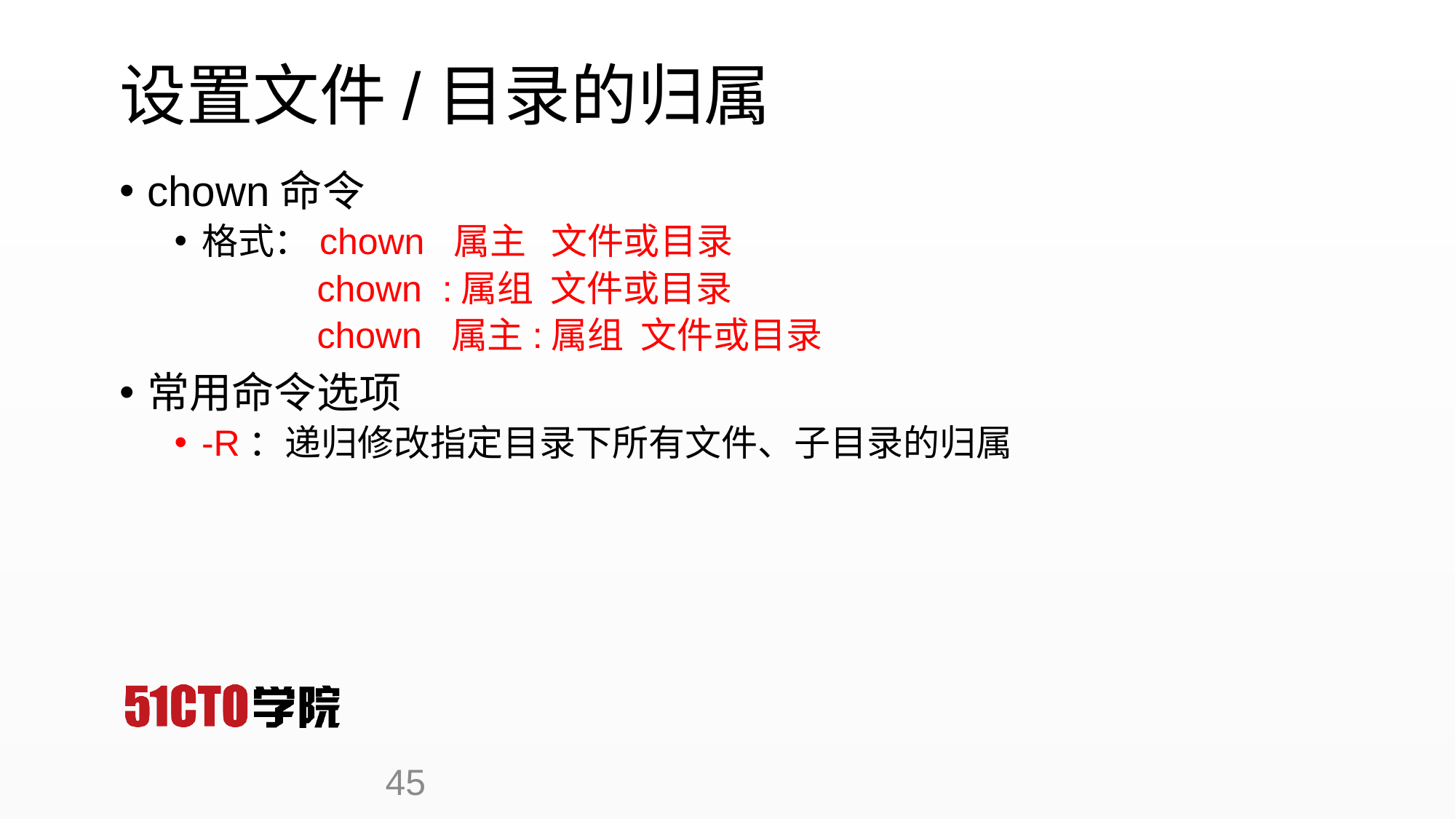

# 设置文件/目录的归属
chown命令
格式：chown  属主   文件或目录
              chown  :属组  文件或目录
              chown  属主:属组  文件或目录
常用命令选项
-R：递归修改指定目录下所有文件、子目录的归属

45